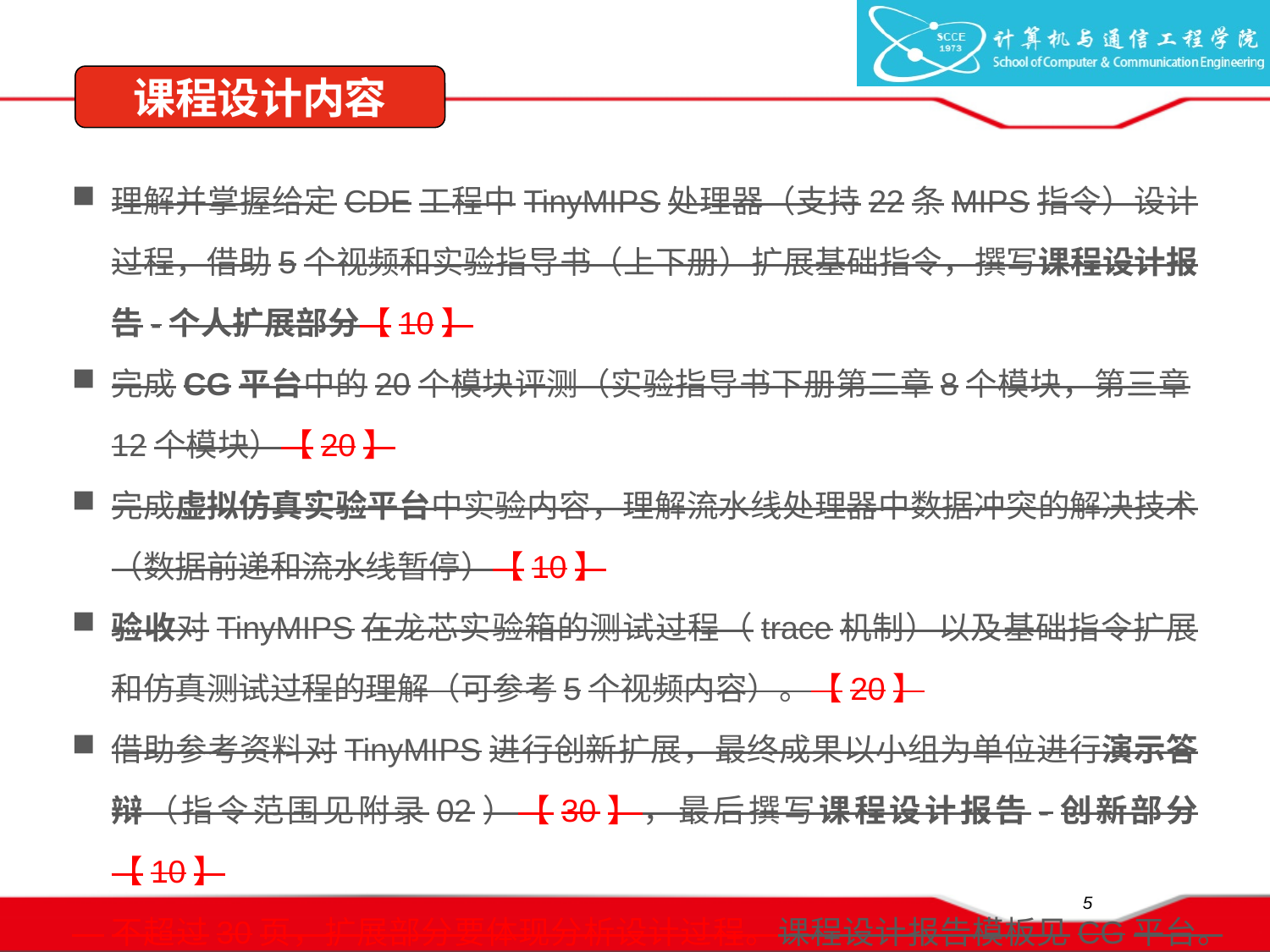

课程设计内容
理解并掌握给定CDE工程中TinyMIPS处理器（支持22条MIPS指令）设计过程，借助5个视频和实验指导书（上下册）扩展基础指令，撰写课程设计报告-个人扩展部分【10】
完成CG平台中的20个模块评测（实验指导书下册第二章8个模块，第三章12个模块）【20】
完成虚拟仿真实验平台中实验内容，理解流水线处理器中数据冲突的解决技术（数据前递和流水线暂停）【10】
验收对TinyMIPS在龙芯实验箱的测试过程（trace机制）以及基础指令扩展和仿真测试过程的理解（可参考5个视频内容）。【20】
借助参考资料对TinyMIPS进行创新扩展，最终成果以小组为单位进行演示答辩（指令范围见附录02）【30】，最后撰写课程设计报告-创新部分【10】
    不超过30页，扩展部分要体现分析设计过程。课程设计报告模板见CG平台。

5